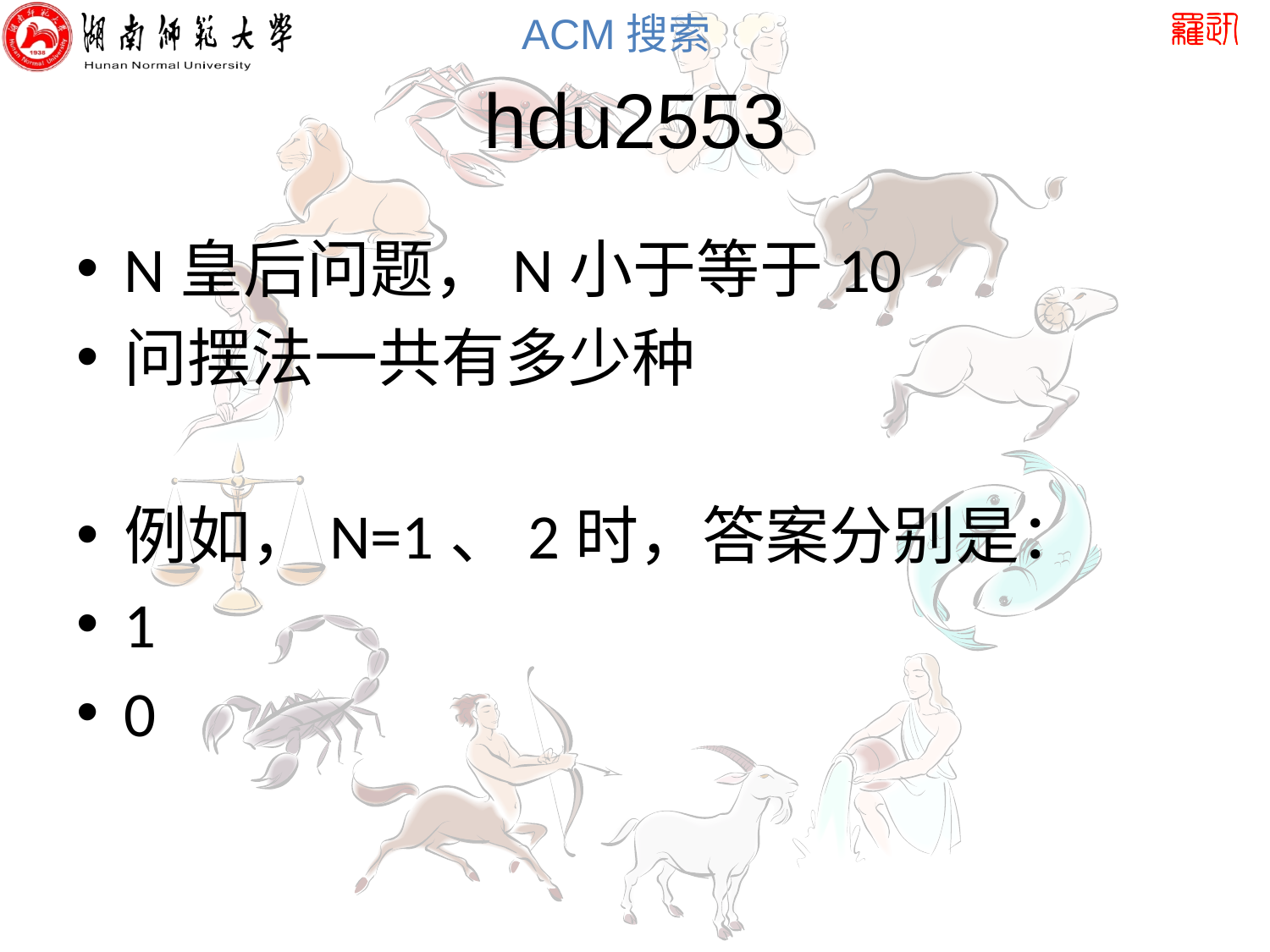

# hdu2553
N皇后问题，N小于等于10
问摆法一共有多少种

例如，N=1、2时，答案分别是：
1
0